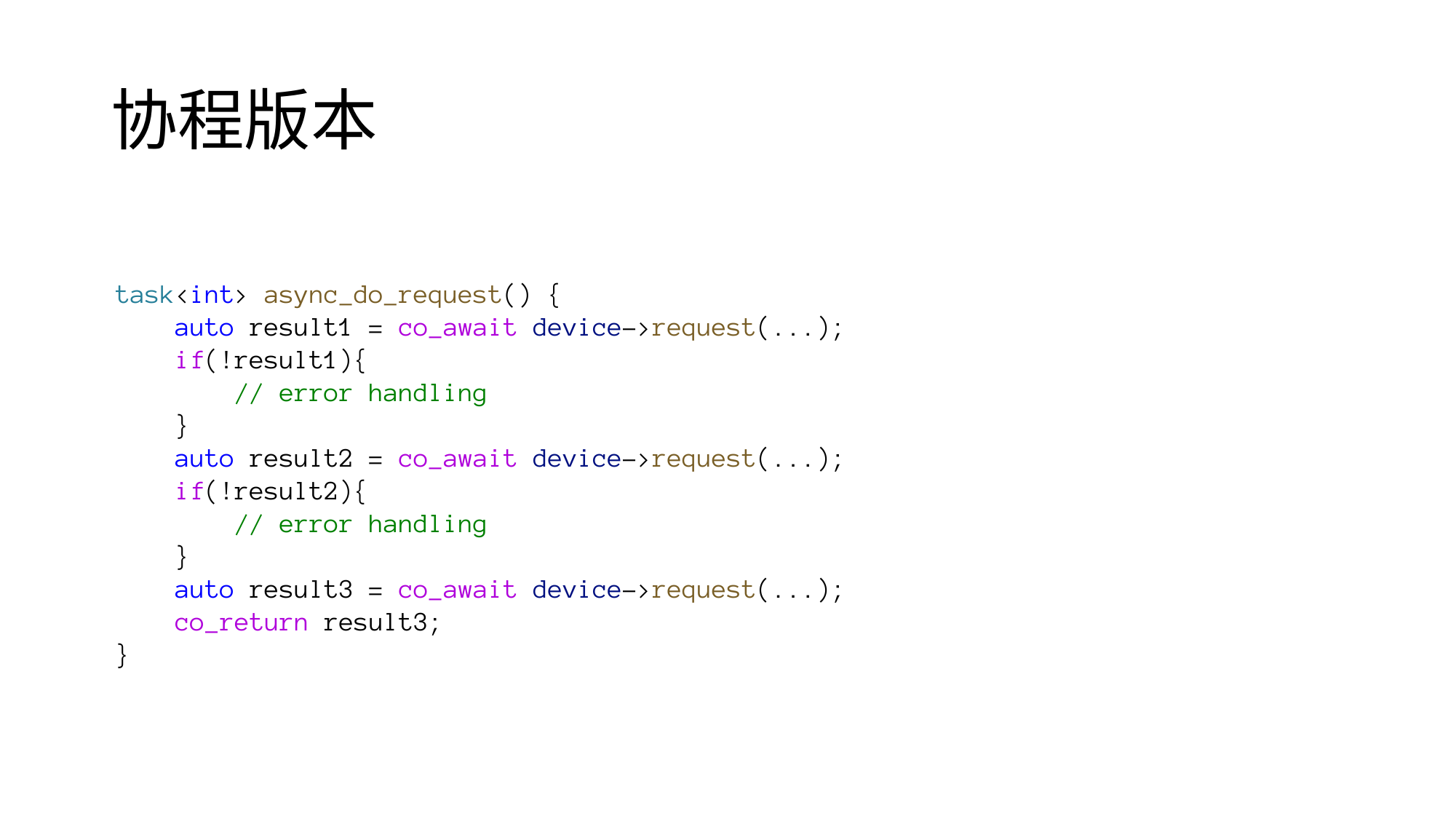

# 协程版本
task<int> async_do_request() {
    auto result1 = co_await device->request(...);
    if(!result1){
        // error handling
    }
    auto result2 = co_await device->request(...);
    if(!result2){
        // error handling
    }
    auto result3 = co_await device->request(...);
    co_return result3;
}